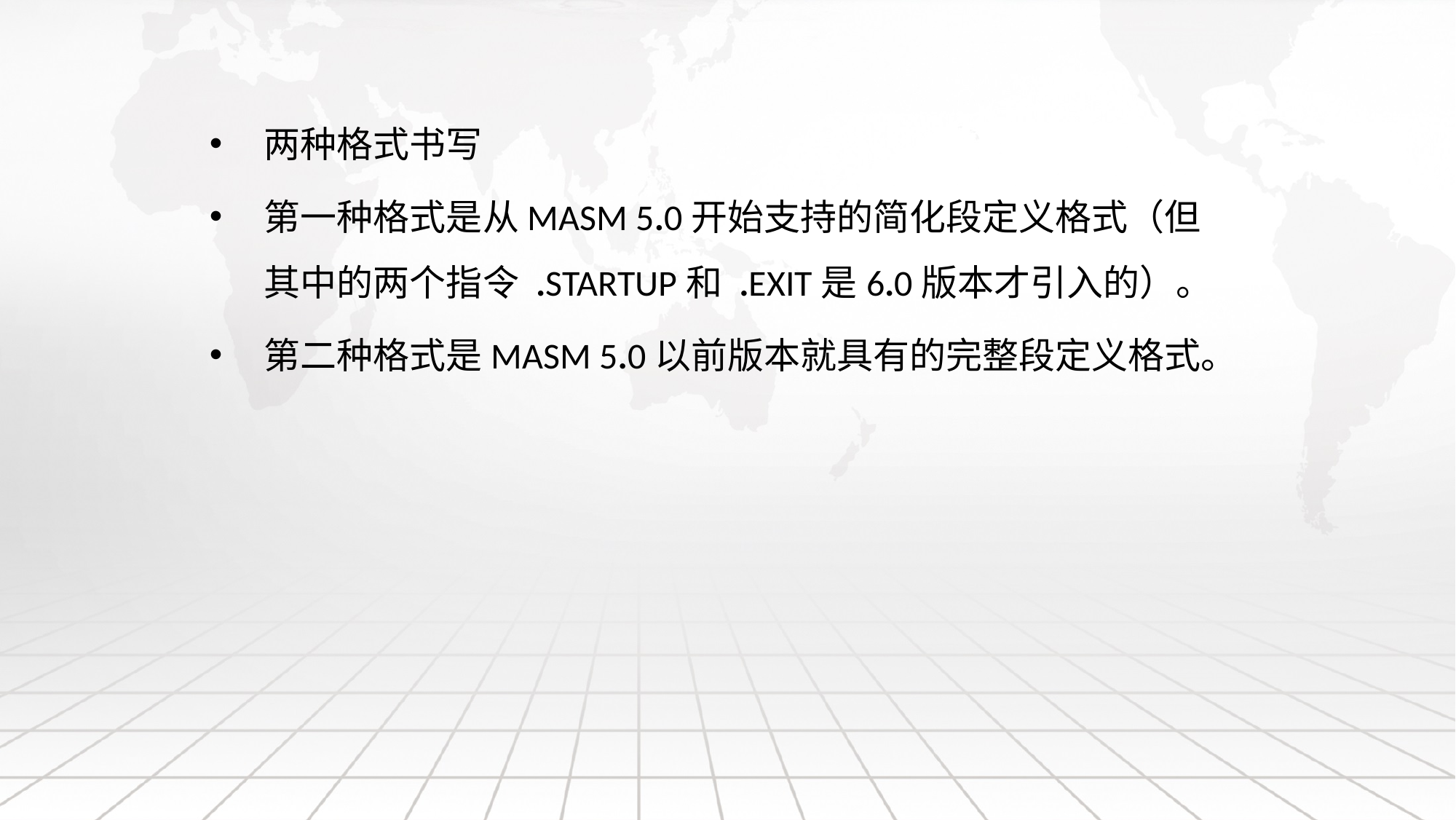

两种格式书写
第一种格式是从MASM 5.0开始支持的简化段定义格式（但其中的两个指令 .startup和 .exit是6.0版本才引入的）。
第二种格式是MASM 5.0以前版本就具有的完整段定义格式。